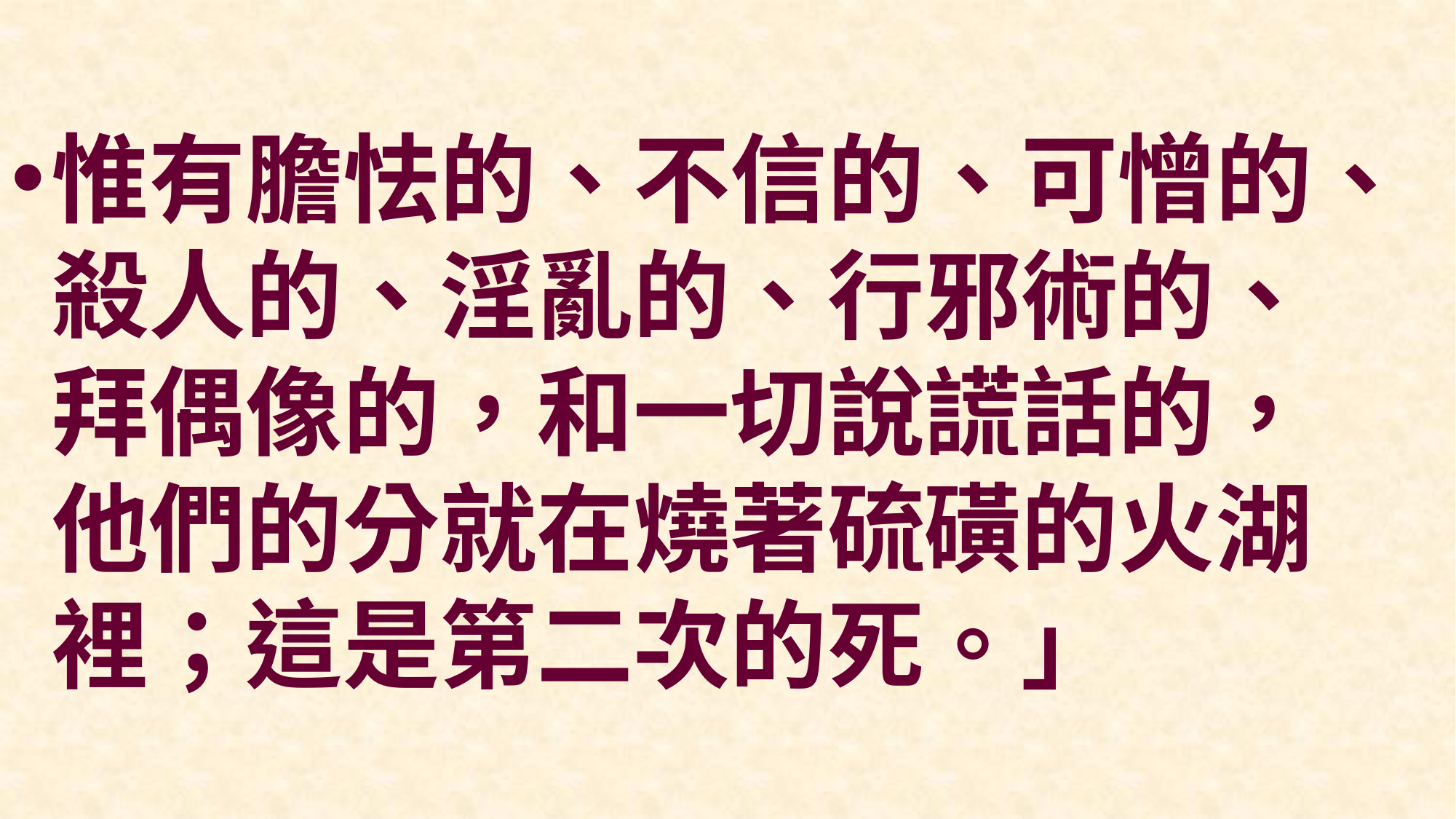

惟有膽怯的、不信的、可憎的、殺人的、淫亂的、行邪術的、拜偶像的，和一切說謊話的，他們的分就在燒著硫磺的火湖裡；這是第二次的死。」